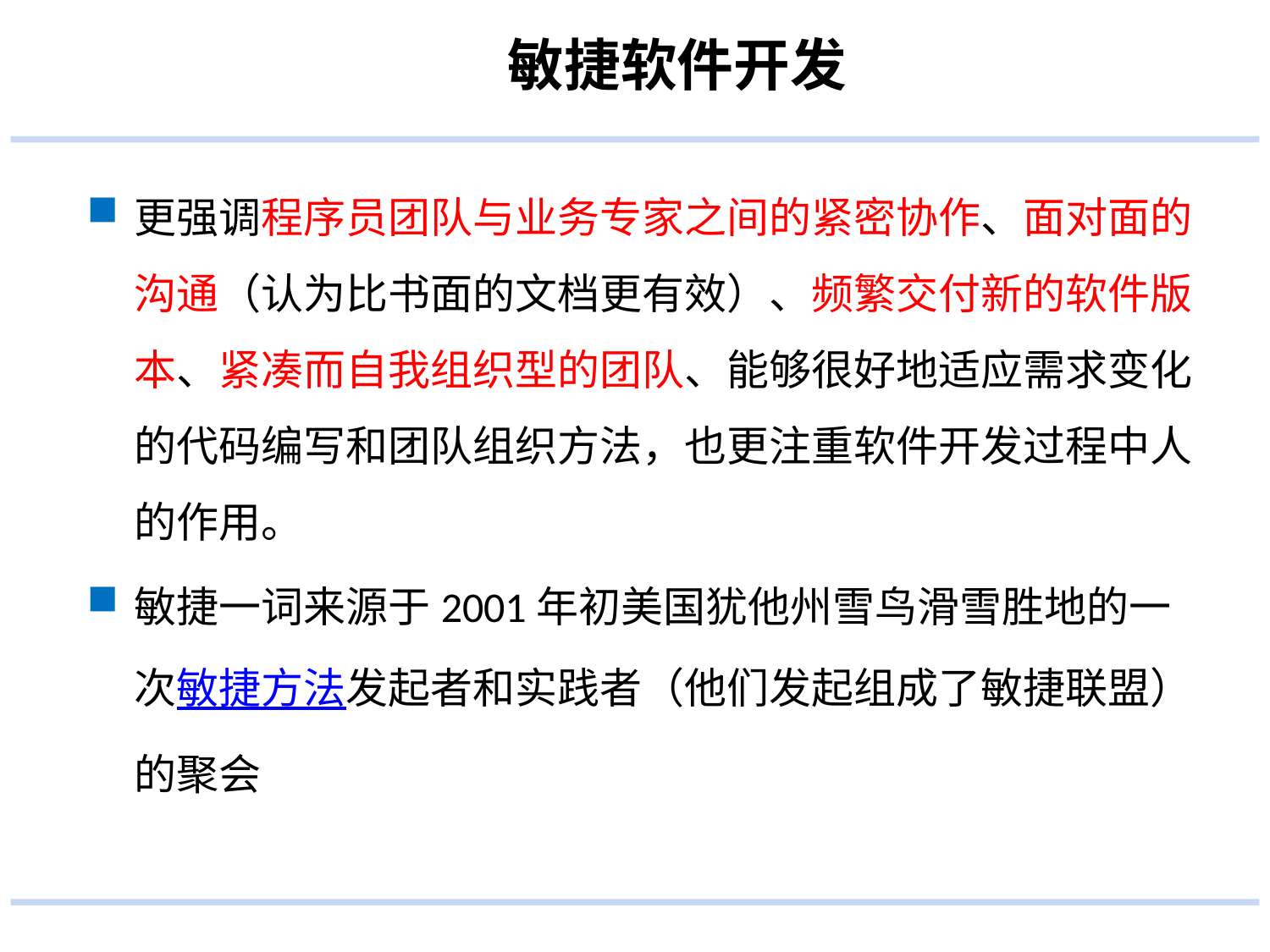

# 敏捷软件开发
更强调程序员团队与业务专家之间的紧密协作、面对面的沟通（认为比书面的文档更有效）、频繁交付新的软件版本、紧凑而自我组织型的团队、能够很好地适应需求变化的代码编写和团队组织方法，也更注重软件开发过程中人的作用。
敏捷一词来源于2001年初美国犹他州雪鸟滑雪胜地的一次敏捷方法发起者和实践者（他们发起组成了敏捷联盟）的聚会

6